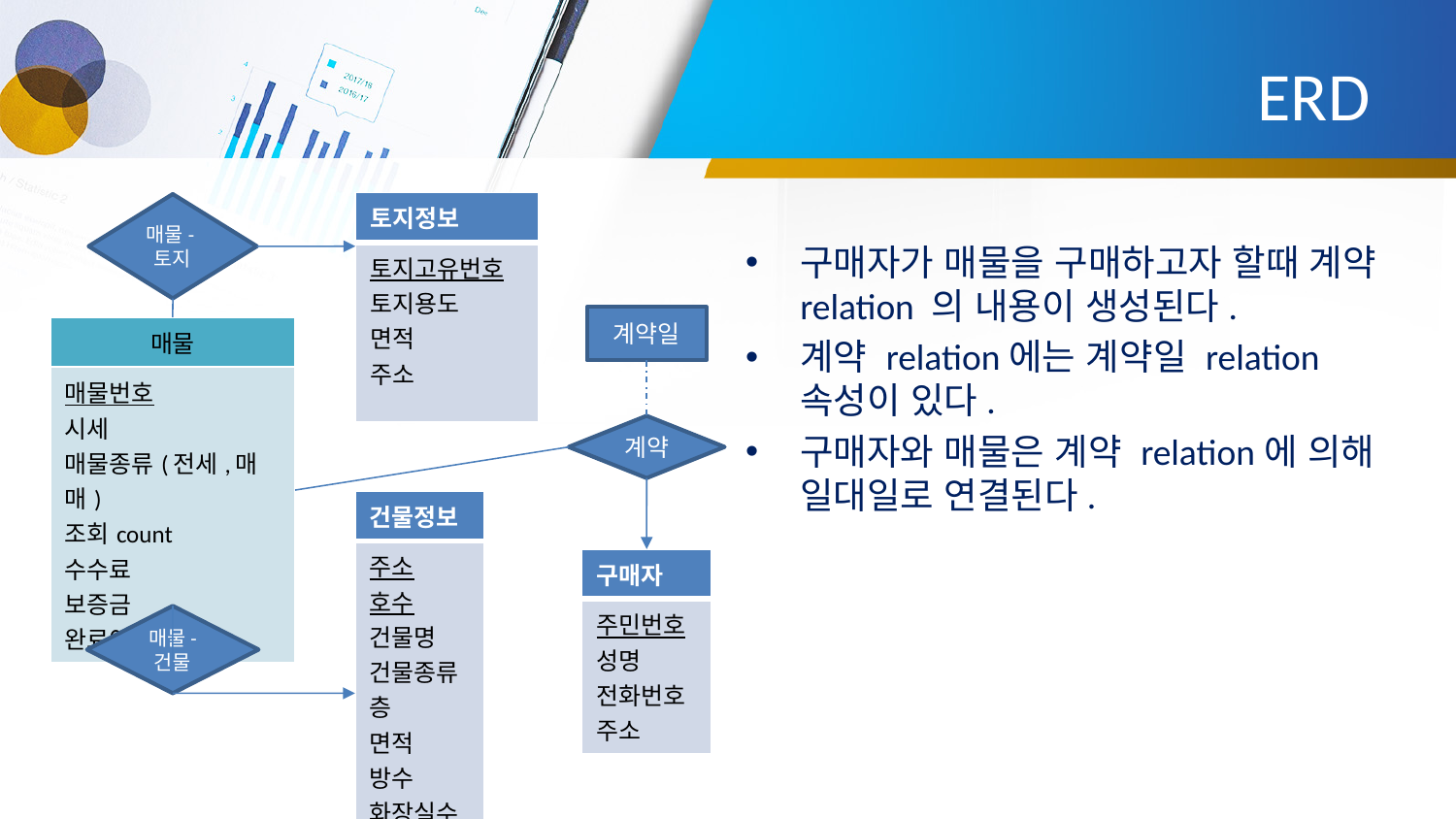

# ERD
| 토지정보 |
| --- |
| 토지고유번호 토지용도 면적 주소 |
매물-토지
구매자가 매물을 구매하고자 할때 계약 relation 의 내용이 생성된다.
계약 relation에는 계약일 relation 속성이 있다.
구매자와 매물은 계약 relation에 의해 일대일로 연결된다.

계약일
| 매물 |
| --- |
| 매물번호 시세 매물종류(전세,매매) 조회count 수수료 보증금 완료여부 |
계약
| 건물정보 |
| --- |
| 주소 호수 건물명 건물종류 층 면적 방수 화장실수 준공년도 |
| 구매자 |
| --- |
| 주민번호 성명 전화번호 주소 |
매물-
건물